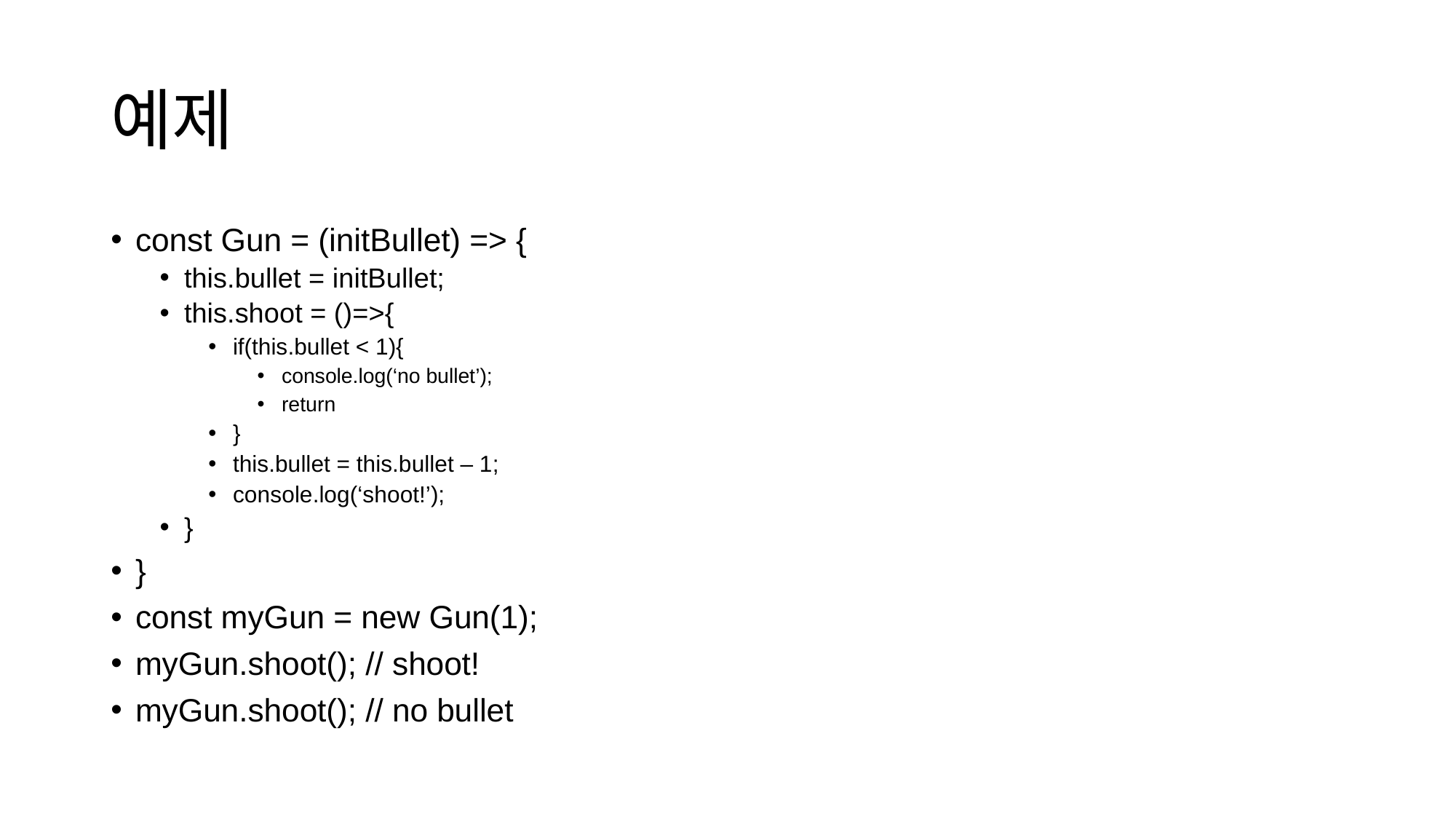

# 예제
const Gun = (initBullet) => {
this.bullet = initBullet;
this.shoot = ()=>{
if(this.bullet < 1){
console.log(‘no bullet’);
return
}
this.bullet = this.bullet – 1;
console.log(‘shoot!’);
}
}
const myGun = new Gun(1);
myGun.shoot(); // shoot!
myGun.shoot(); // no bullet